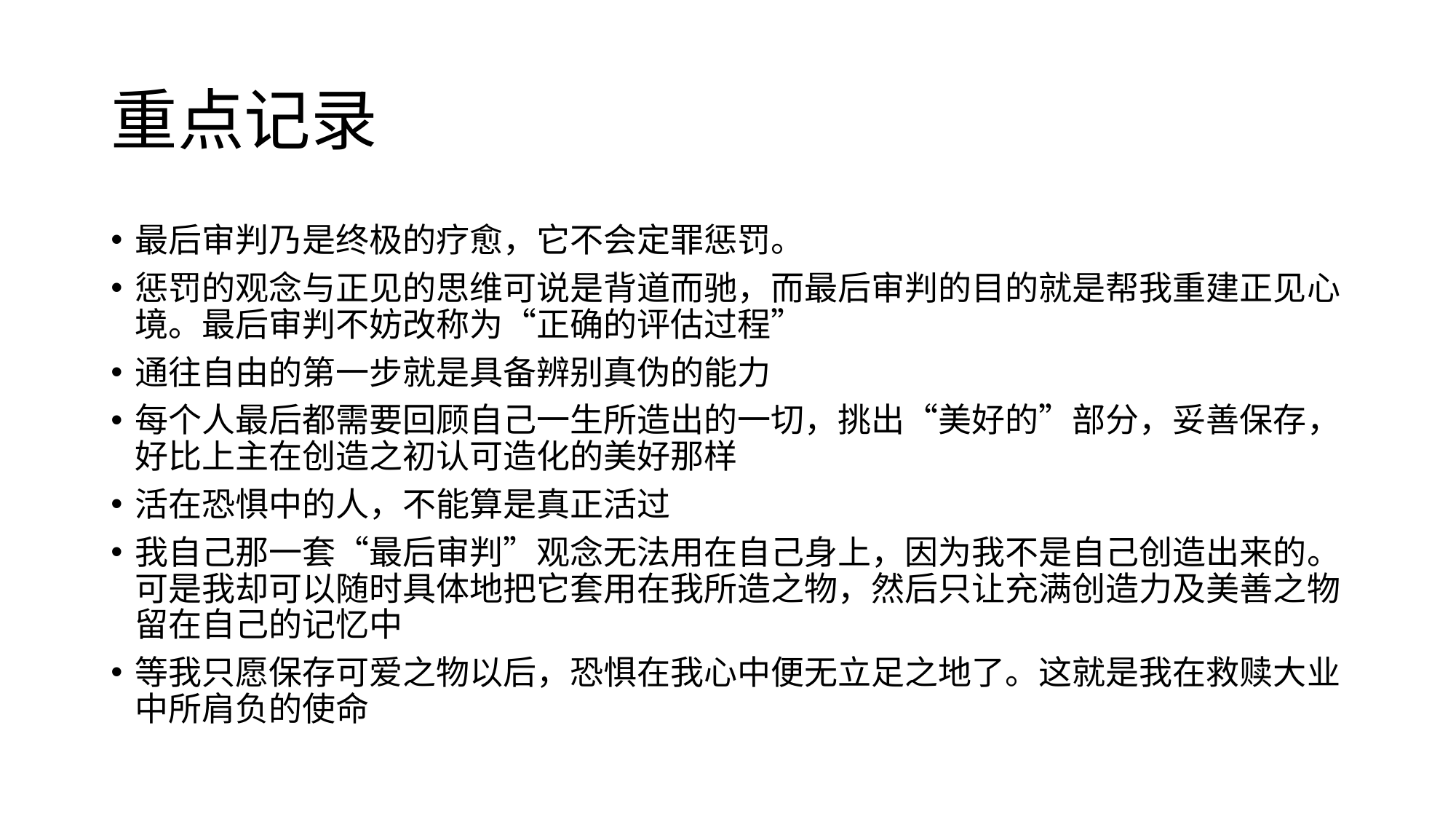

# 重点记录
最后审判乃是终极的疗愈，它不会定罪惩罚。
惩罚的观念与正见的思维可说是背道而驰，而最后审判的目的就是帮我重建正见心境。最后审判不妨改称为“正确的评估过程”
通往自由的第一步就是具备辨别真伪的能力
每个人最后都需要回顾自己一生所造出的一切，挑出“美好的”部分，妥善保存，好比上主在创造之初认可造化的美好那样
活在恐惧中的人，不能算是真正活过
我自己那一套“最后审判”观念无法用在自己身上，因为我不是自己创造出来的。可是我却可以随时具体地把它套用在我所造之物，然后只让充满创造力及美善之物留在自己的记忆中
等我只愿保存可爱之物以后，恐惧在我心中便无立足之地了。这就是我在救赎大业中所肩负的使命